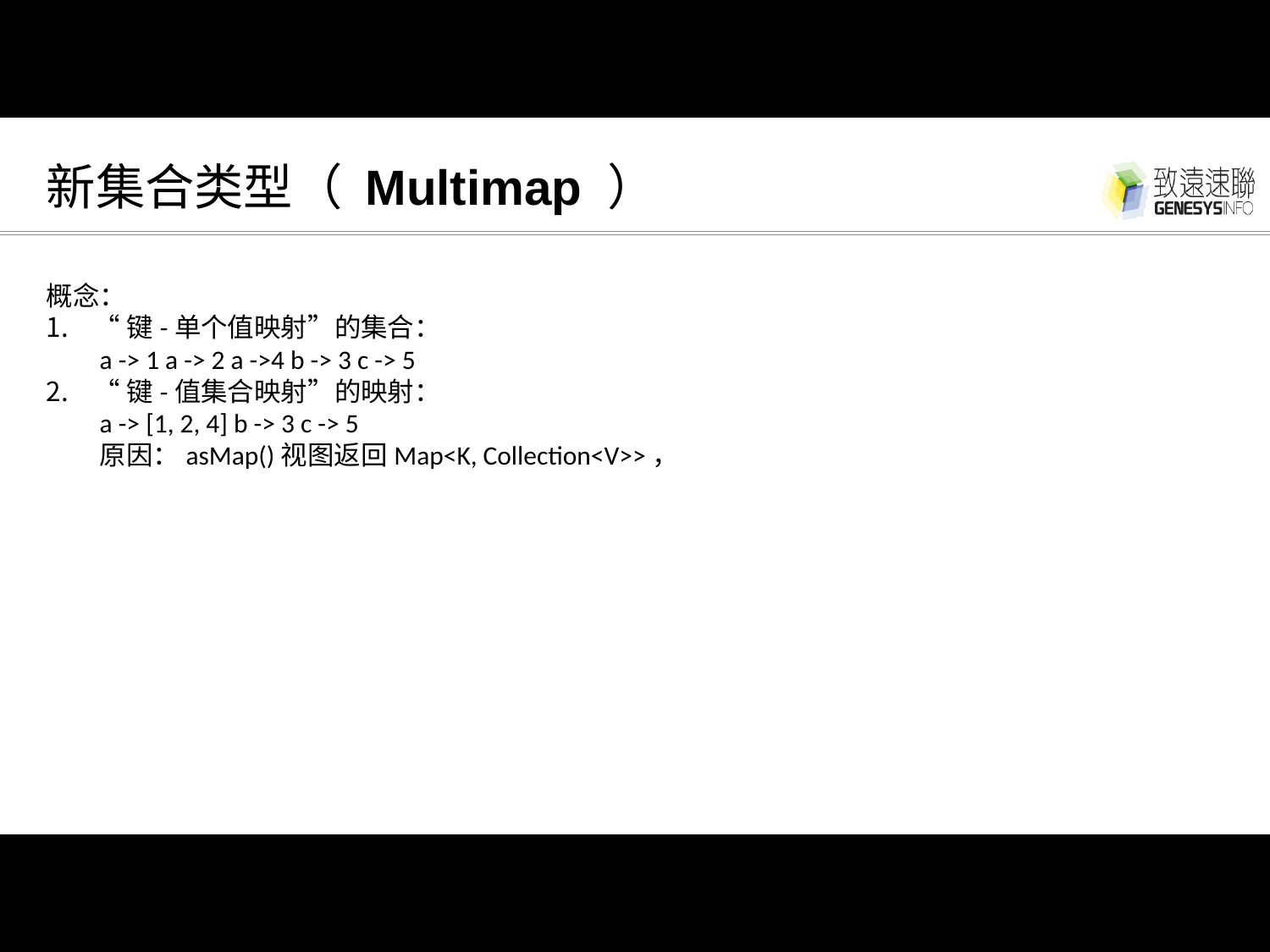

新集合类型（ Multimap ）

概念：
“键-单个值映射”的集合：
a -> 1 a -> 2 a ->4 b -> 3 c -> 5
“键-值集合映射”的映射：
a -> [1, 2, 4] b -> 3 c -> 5
原因：asMap()视图返回Map<K, Collection<V>>，